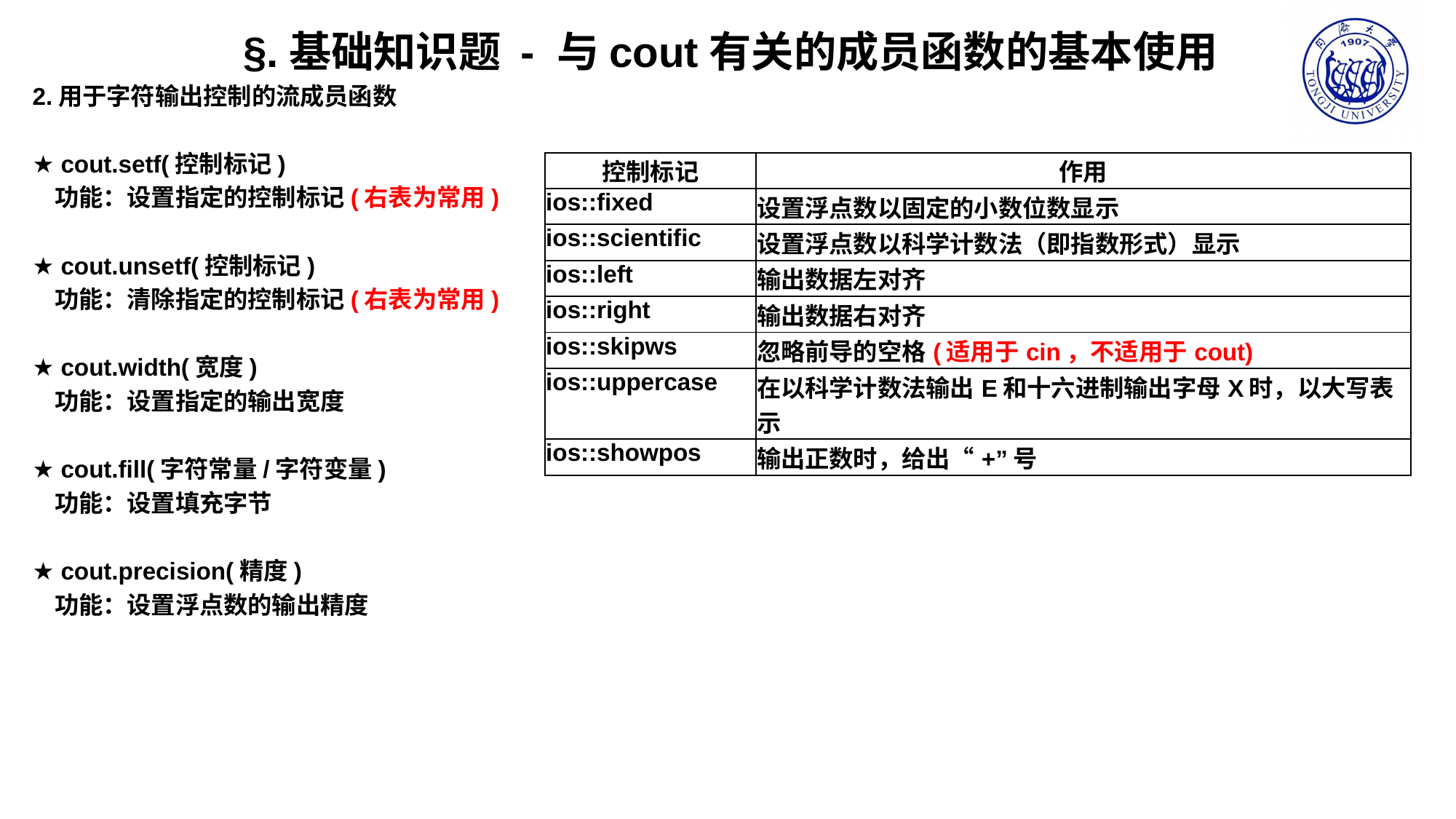

§.基础知识题 - 与cout有关的成员函数的基本使用
2.用于字符输出控制的流成员函数

★ cout.setf(控制标记)
   功能：设置指定的控制标记(右表为常用)

★ cout.unsetf(控制标记)
   功能：清除指定的控制标记(右表为常用)

★ cout.width(宽度)
   功能：设置指定的输出宽度

★ cout.fill(字符常量/字符变量)
   功能：设置填充字节

★ cout.precision(精度)
   功能：设置浮点数的输出精度
| 控制标记 | 作用 |
| --- | --- |
| ios::fixed | 设置浮点数以固定的小数位数显示 |
| ios::scientific | 设置浮点数以科学计数法（即指数形式）显示 |
| ios::left | 输出数据左对齐 |
| ios::right | 输出数据右对齐 |
| ios::skipws | 忽略前导的空格(适用于cin，不适用于cout) |
| ios::uppercase | 在以科学计数法输出E和十六进制输出字母X时，以大写表示 |
| ios::showpos | 输出正数时，给出“+”号 |